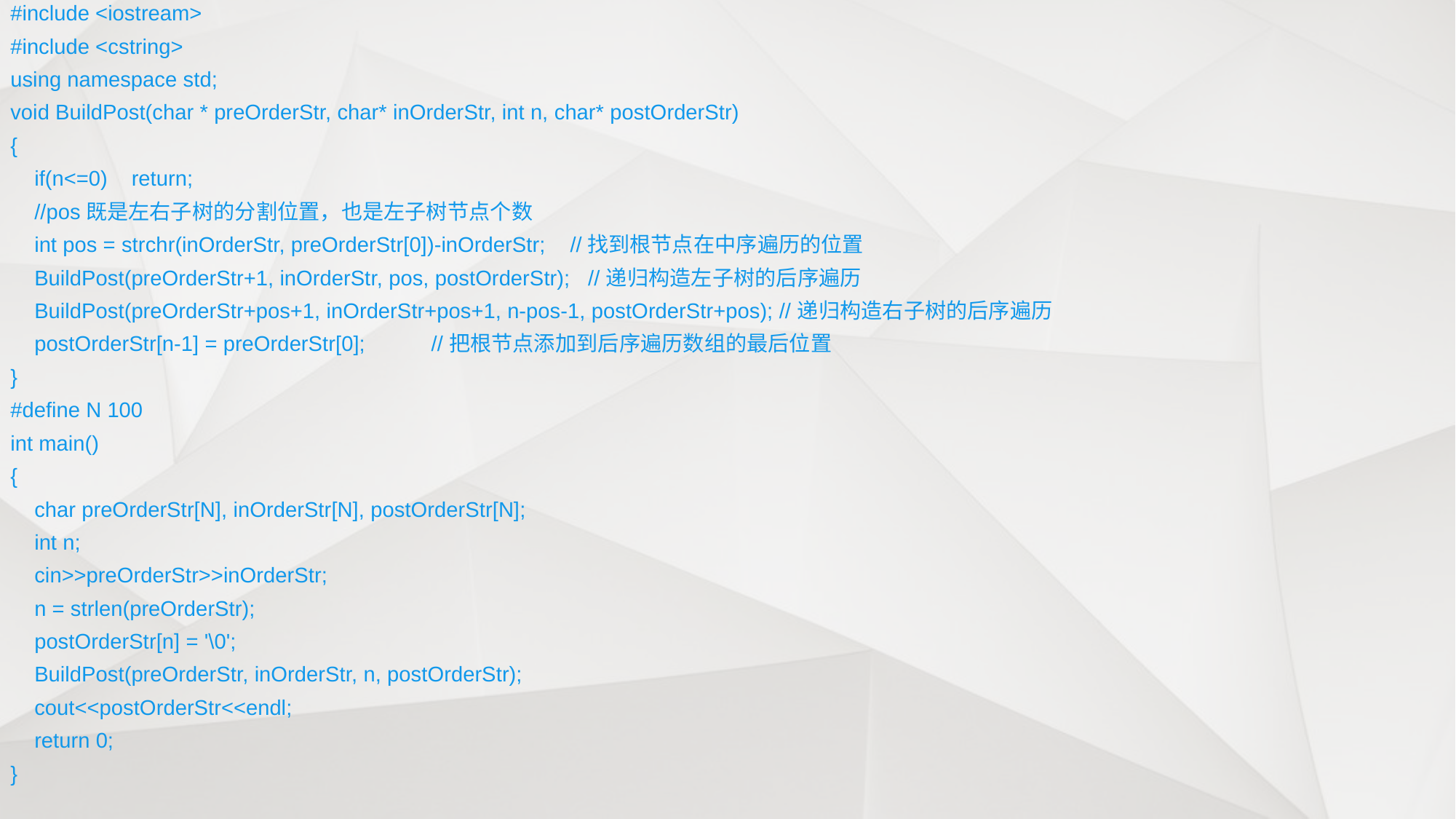

#include <iostream>
#include <cstring>
using namespace std;
void BuildPost(char * preOrderStr, char* inOrderStr, int n, char* postOrderStr)
{
    if(n<=0)    return;
    //pos既是左右子树的分割位置，也是左子树节点个数
    int pos = strchr(inOrderStr, preOrderStr[0])-inOrderStr;    //找到根节点在中序遍历的位置
    BuildPost(preOrderStr+1, inOrderStr, pos, postOrderStr);   //递归构造左子树的后序遍历
    BuildPost(preOrderStr+pos+1, inOrderStr+pos+1, n-pos-1, postOrderStr+pos); //递归构造右子树的后序遍历
    postOrderStr[n-1] = preOrderStr[0];           //把根节点添加到后序遍历数组的最后位置
}
#define N 100
int main()
{
    char preOrderStr[N], inOrderStr[N], postOrderStr[N];
    int n;
    cin>>preOrderStr>>inOrderStr;
    n = strlen(preOrderStr);
    postOrderStr[n] = '\0';
    BuildPost(preOrderStr, inOrderStr, n, postOrderStr);
    cout<<postOrderStr<<endl;
    return 0;
}